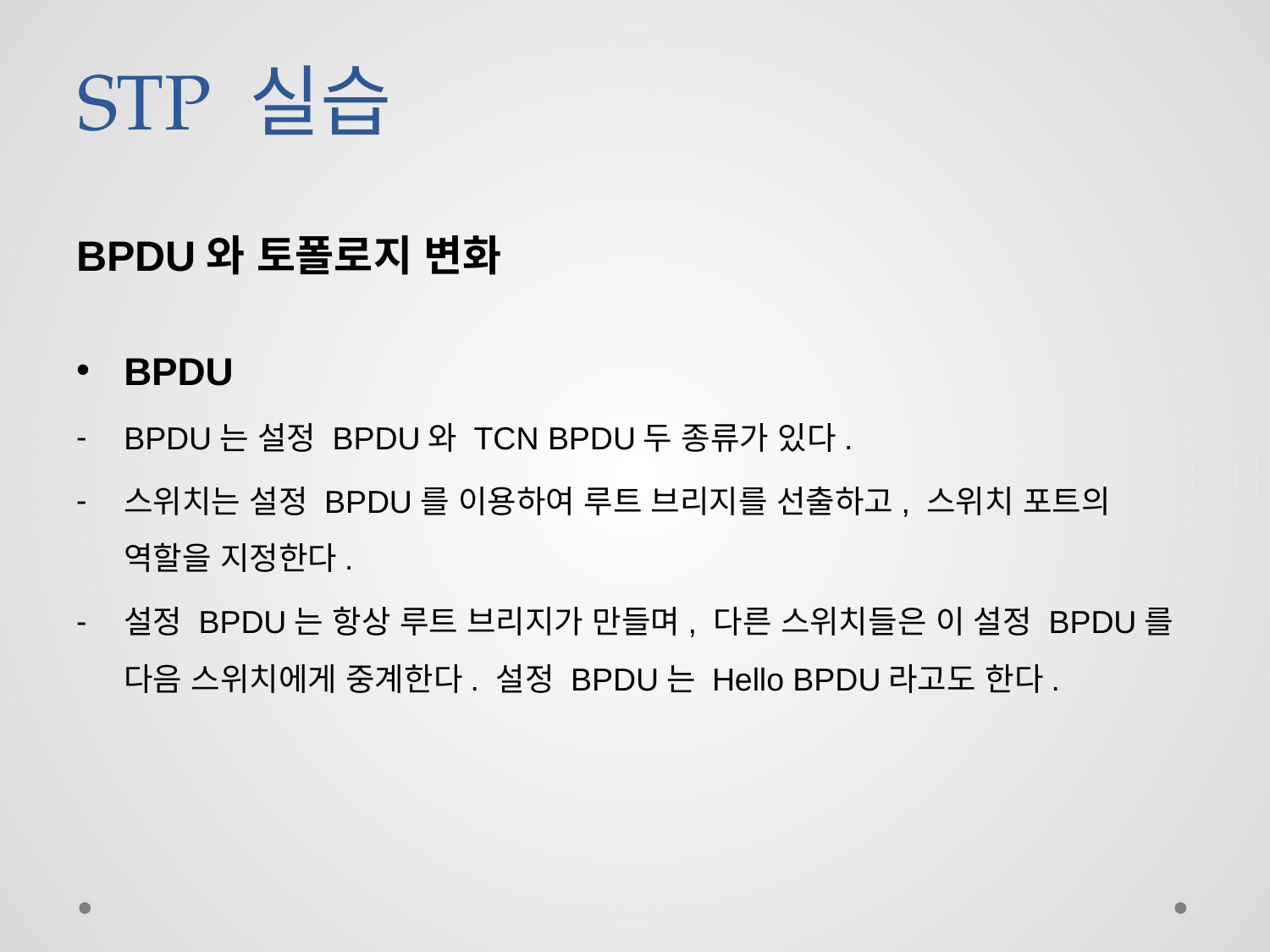

# STP 실습
BPDU와 토폴로지 변화

BPDU
BPDU는 설정 BPDU와 TCN BPDU두 종류가 있다.
스위치는 설정 BPDU를 이용하여 루트 브리지를 선출하고, 스위치 포트의 역할을 지정한다.
설정 BPDU는 항상 루트 브리지가 만들며, 다른 스위치들은 이 설정 BPDU를 다음 스위치에게 중계한다. 설정 BPDU는 Hello BPDU라고도 한다.